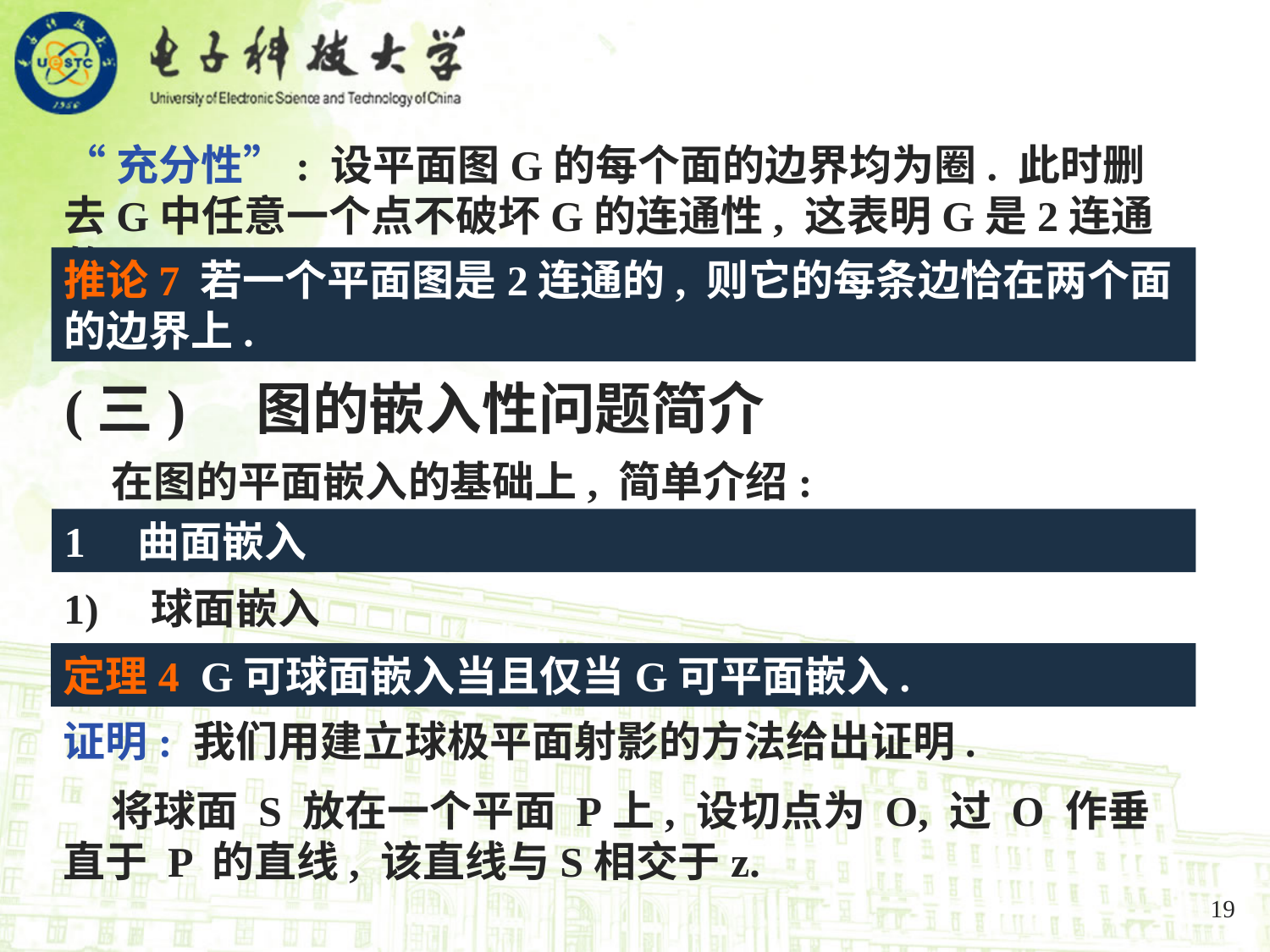

“充分性”: 设平面图G的每个面的边界均为圈. 此时删去G中任意一个点不破坏G的连通性, 这表明G是2连通的.          □
推论7 若一个平面图是2连通的, 则它的每条边恰在两个面的边界上.
(三)    图的嵌入性问题简介
    在图的平面嵌入的基础上, 简单介绍:
1    曲面嵌入
1)    球面嵌入
定理4  G可球面嵌入当且仅当G可平面嵌入.
证明: 我们用建立球极平面射影的方法给出证明.
    将球面 S 放在一个平面 P上, 设切点为 O, 过 O 作垂直于 P 的直线, 该直线与S相交于z.
19